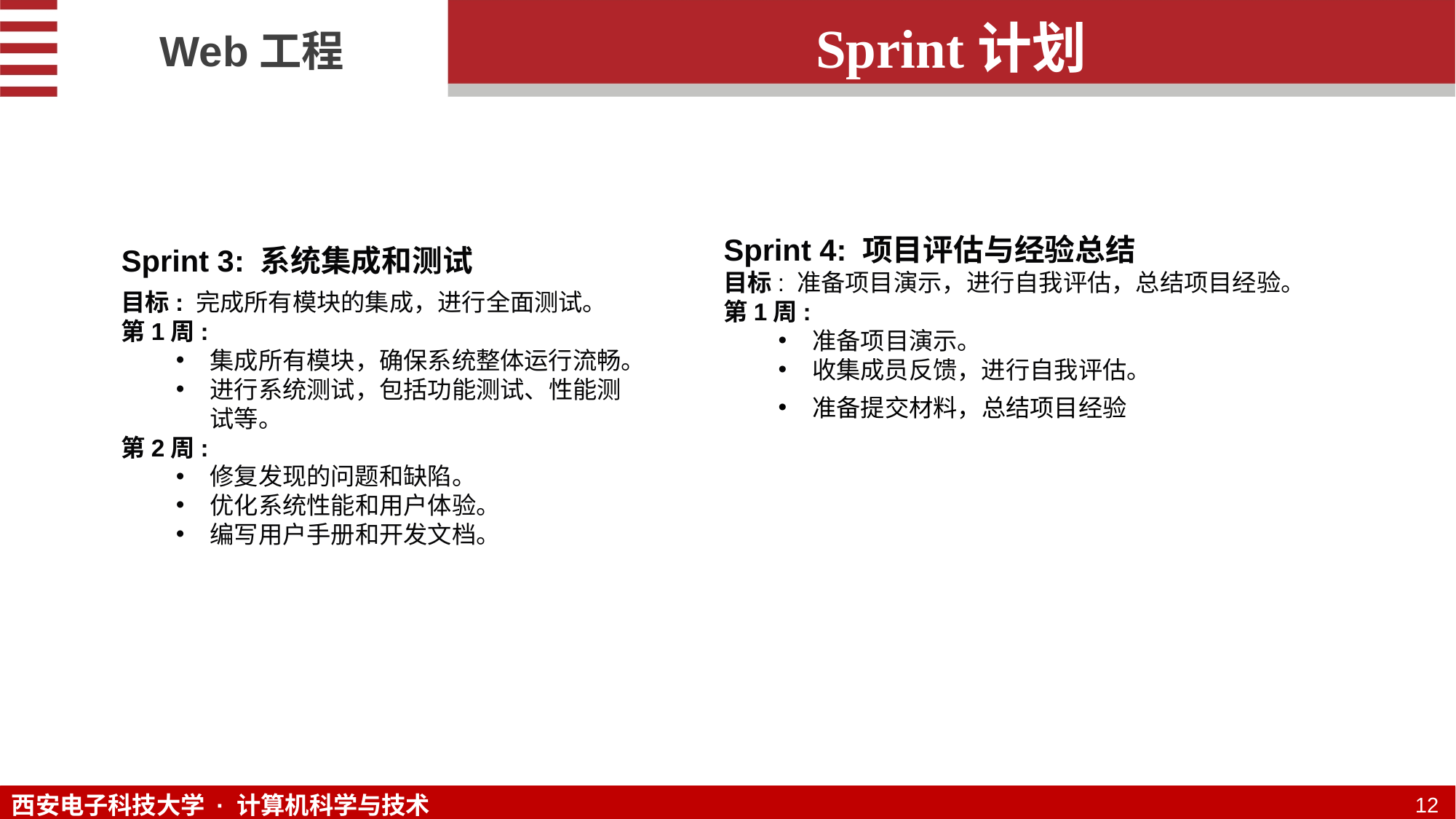

Sprint计划
Sprint 3: 系统集成和测试
目标: 完成所有模块的集成，进行全面测试。
第1周:
集成所有模块，确保系统整体运行流畅。
进行系统测试，包括功能测试、性能测试等。
第2周:
修复发现的问题和缺陷。
优化系统性能和用户体验。
编写用户手册和开发文档。
Sprint 4: 项目评估与经验总结
目标: 准备项目演示，进行自我评估，总结项目经验。
第1周:
准备项目演示。
收集成员反馈，进行自我评估。
准备提交材料，总结项目经验

12